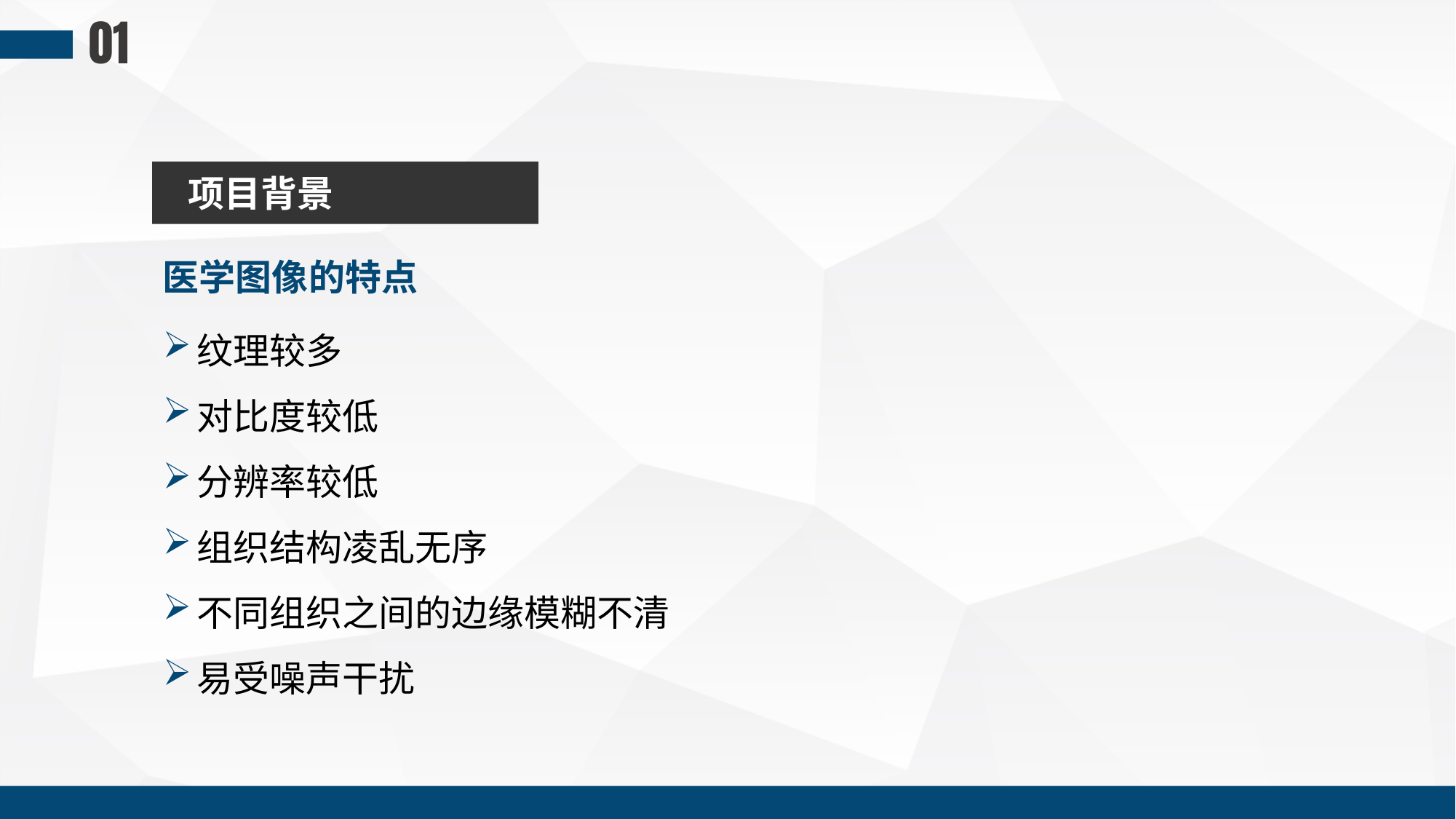

01

  项目背景
医学图像的特点
纹理较多
对比度较低
分辨率较低
组织结构凌乱无序
不同组织之间的边缘模糊不清
易受噪声干扰